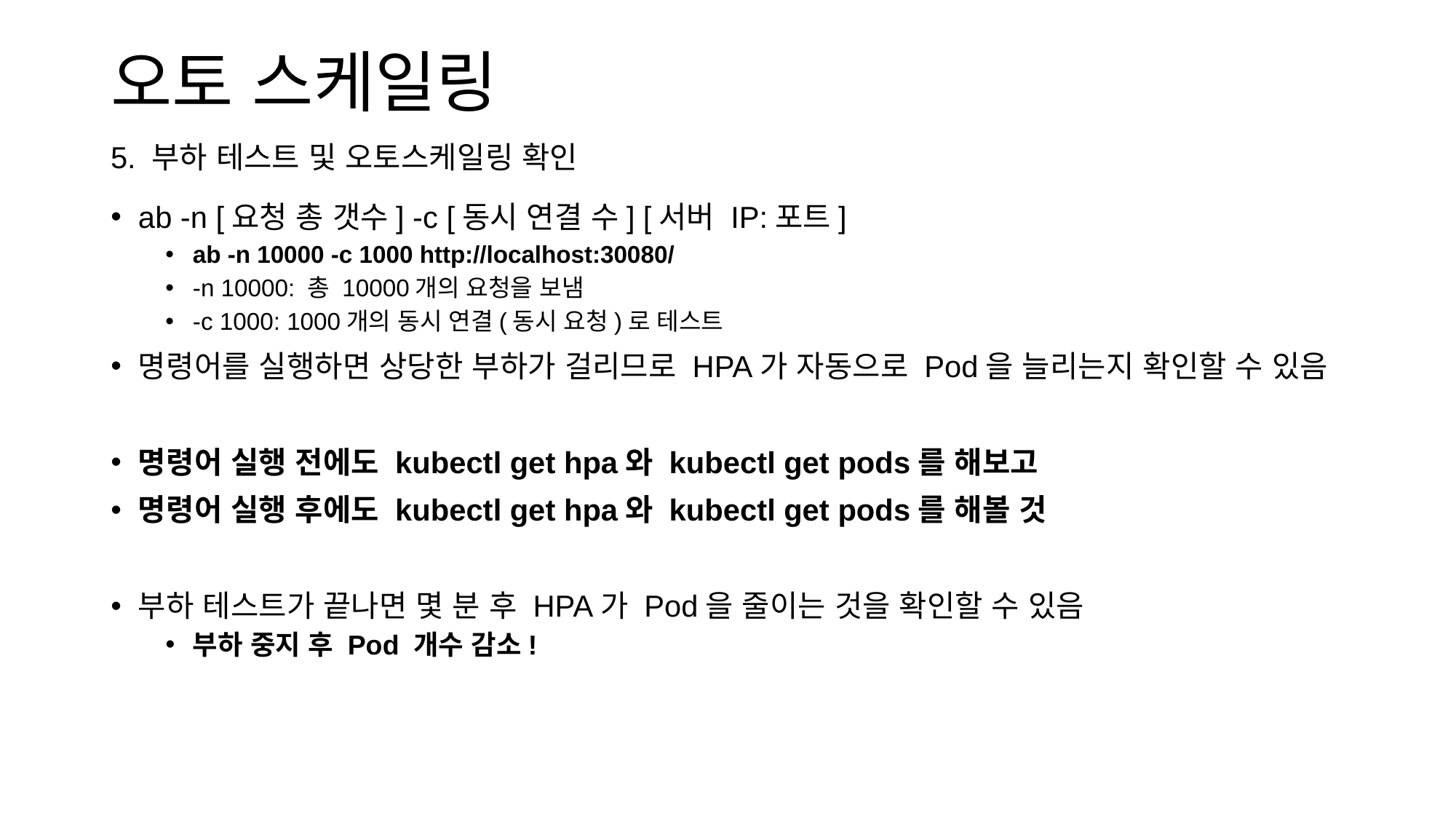

오토 스케일링
5. 부하 테스트 및 오토스케일링 확인
ab -n [요청 총 갯수] -c [동시 연결 수] [서버 IP:포트]
ab -n 10000 -c 1000 http://localhost:30080/
-n 10000: 총 10000개의 요청을 보냄
-c 1000: 1000개의 동시 연결(동시 요청)로 테스트
명령어를 실행하면 상당한 부하가 걸리므로 HPA가 자동으로 Pod을 늘리는지 확인할 수 있음

명령어 실행 전에도 kubectl get hpa와 kubectl get pods를 해보고
명령어 실행 후에도 kubectl get hpa와 kubectl get pods를 해볼 것

부하 테스트가 끝나면 몇 분 후 HPA가 Pod을 줄이는 것을 확인할 수 있음
부하 중지 후 Pod 개수 감소!